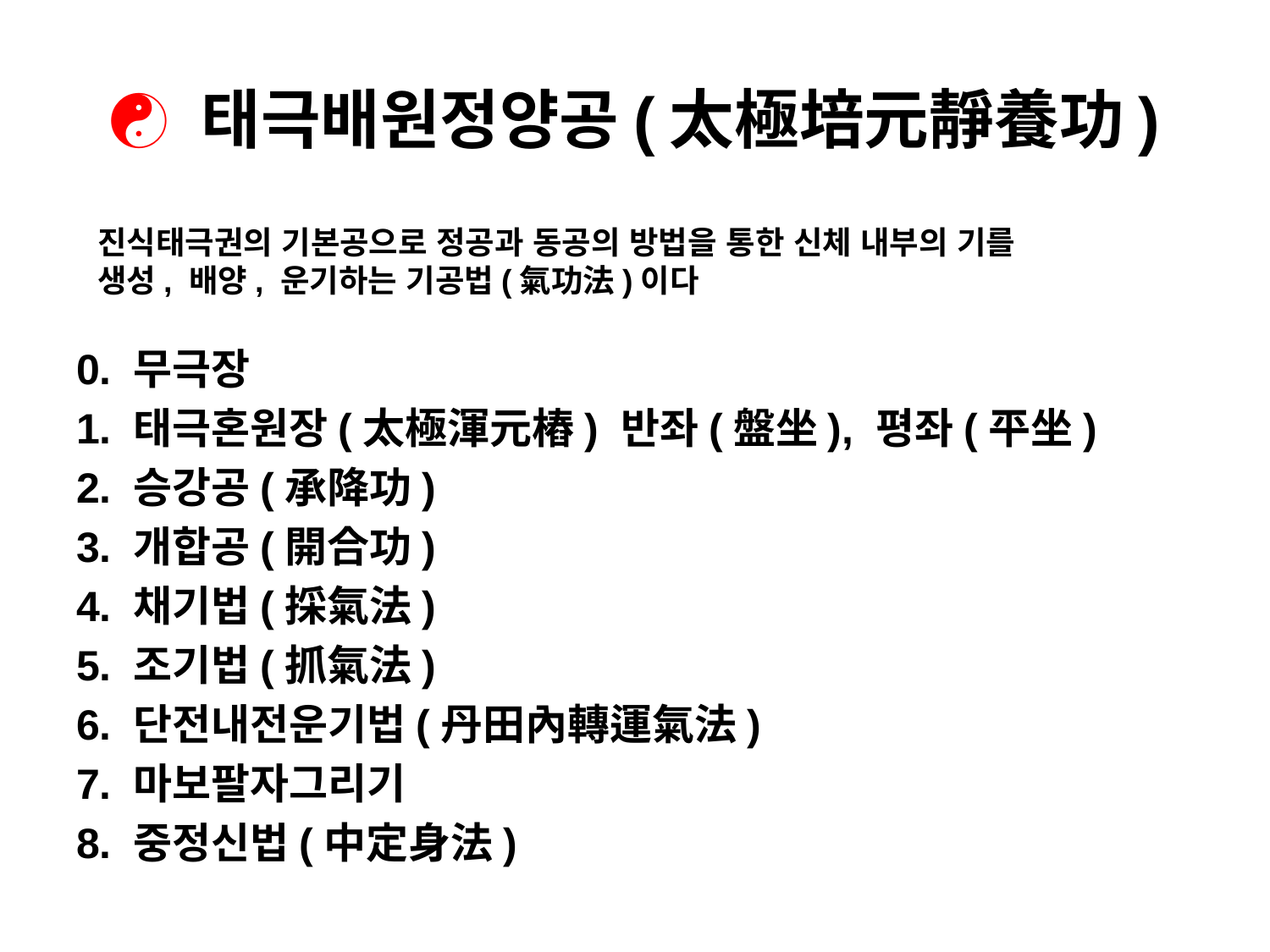

# ☯ 태극배원정양공(太極培元靜養功)
진식태극권의 기본공으로 정공과 동공의 방법을 통한 신체 내부의 기를 생성, 배양, 운기하는 기공법(氣功法)이다

0. 무극장
1. 태극혼원장(太極渾元樁) 반좌(盤坐), 평좌(平坐)
2. 승강공(承降功)
3. 개합공(開合功)
4. 채기법(採氣法)
5. 조기법(抓氣法)
6. 단전내전운기법(丹田內轉運氣法)
7. 마보팔자그리기
8. 중정신법(中定身法)